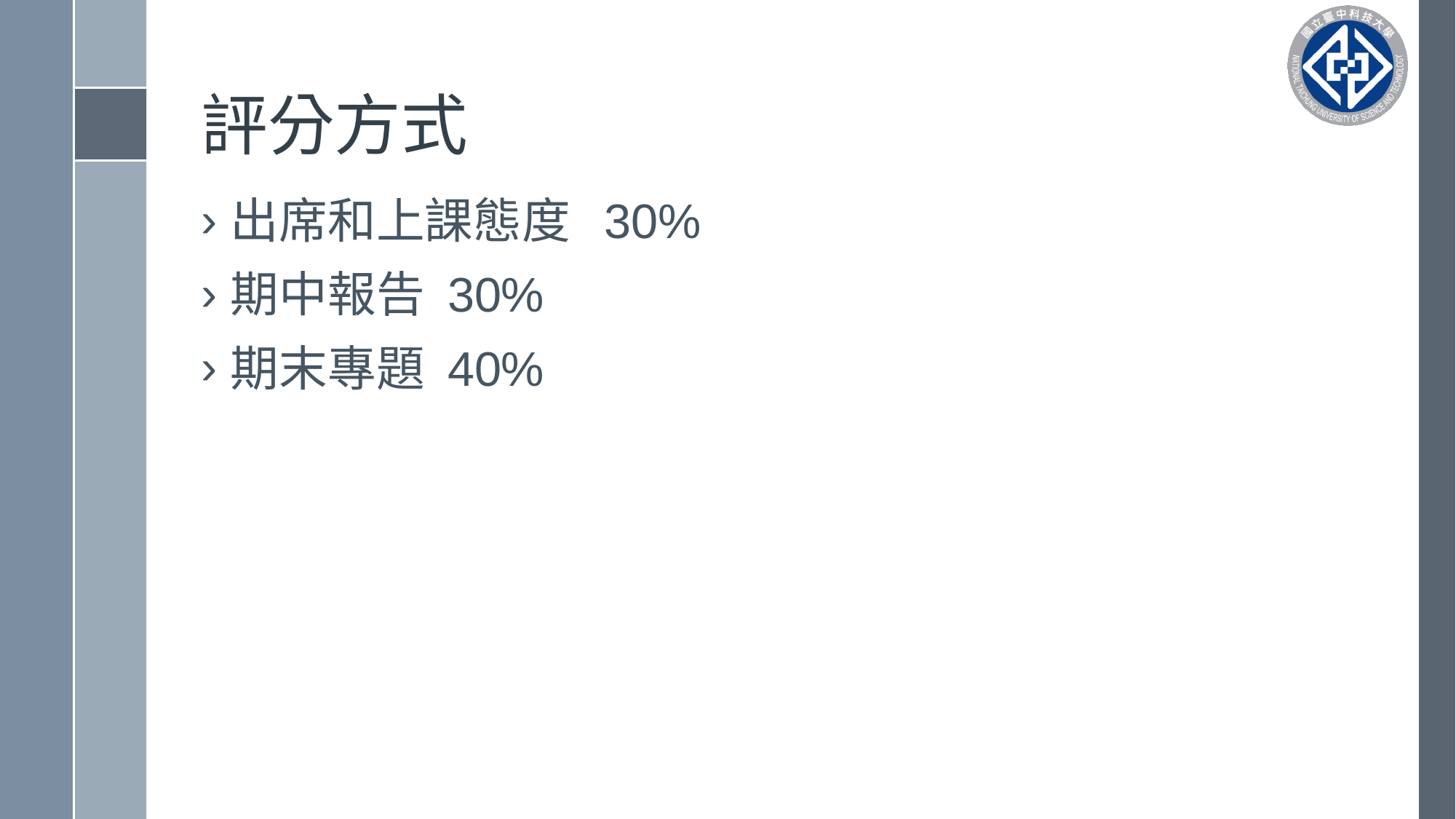

# 評分方式
出席和上課態度  30%
期中報告 30%
期末專題 40%